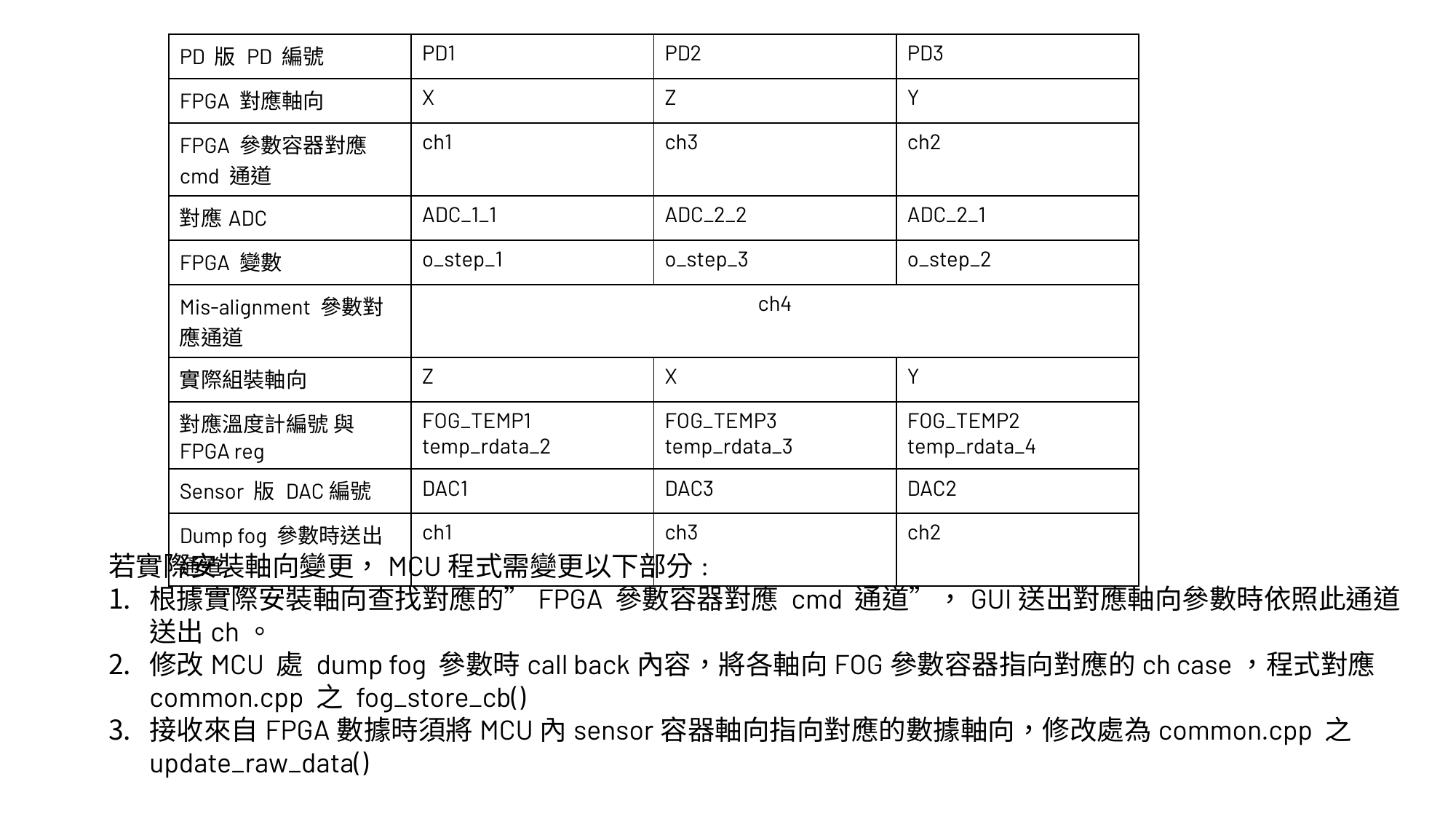

| PD 版 PD 編號 | PD1 | PD2 | PD3 |
| --- | --- | --- | --- |
| FPGA 對應軸向 | X | Z | Y |
| FPGA 參數容器對應 cmd 通道 | ch1 | ch3 | ch2 |
| 對應ADC | ADC\_1\_1 | ADC\_2\_2 | ADC\_2\_1 |
| FPGA 變數 | o\_step\_1 | o\_step\_3 | o\_step\_2 |
| Mis-alignment 參數對應通道 | ch4 |  |  |
| 實際組裝軸向 | Z | X | Y |
| 對應溫度計編號 與 FPGA reg | FOG\_TEMP1 temp\_rdata\_2 | FOG\_TEMP3 temp\_rdata\_3 | FOG\_TEMP2 temp\_rdata\_4 |
| Sensor 版 DAC編號 | DAC1 | DAC3 | DAC2 |
| Dump fog 參數時送出通道 | ch1 | ch3 | ch2 |
若實際安裝軸向變更，MCU程式需變更以下部分:
根據實際安裝軸向查找對應的”FPGA 參數容器對應 cmd 通道”，GUI送出對應軸向參數時依照此通道送出ch。
修改MCU 處 dump fog 參數時call back內容，將各軸向FOG參數容器指向對應的ch case，程式對應common.cpp 之 fog_store_cb()
接收來自FPGA數據時須將MCU內sensor容器軸向指向對應的數據軸向，修改處為common.cpp 之 update_raw_data()